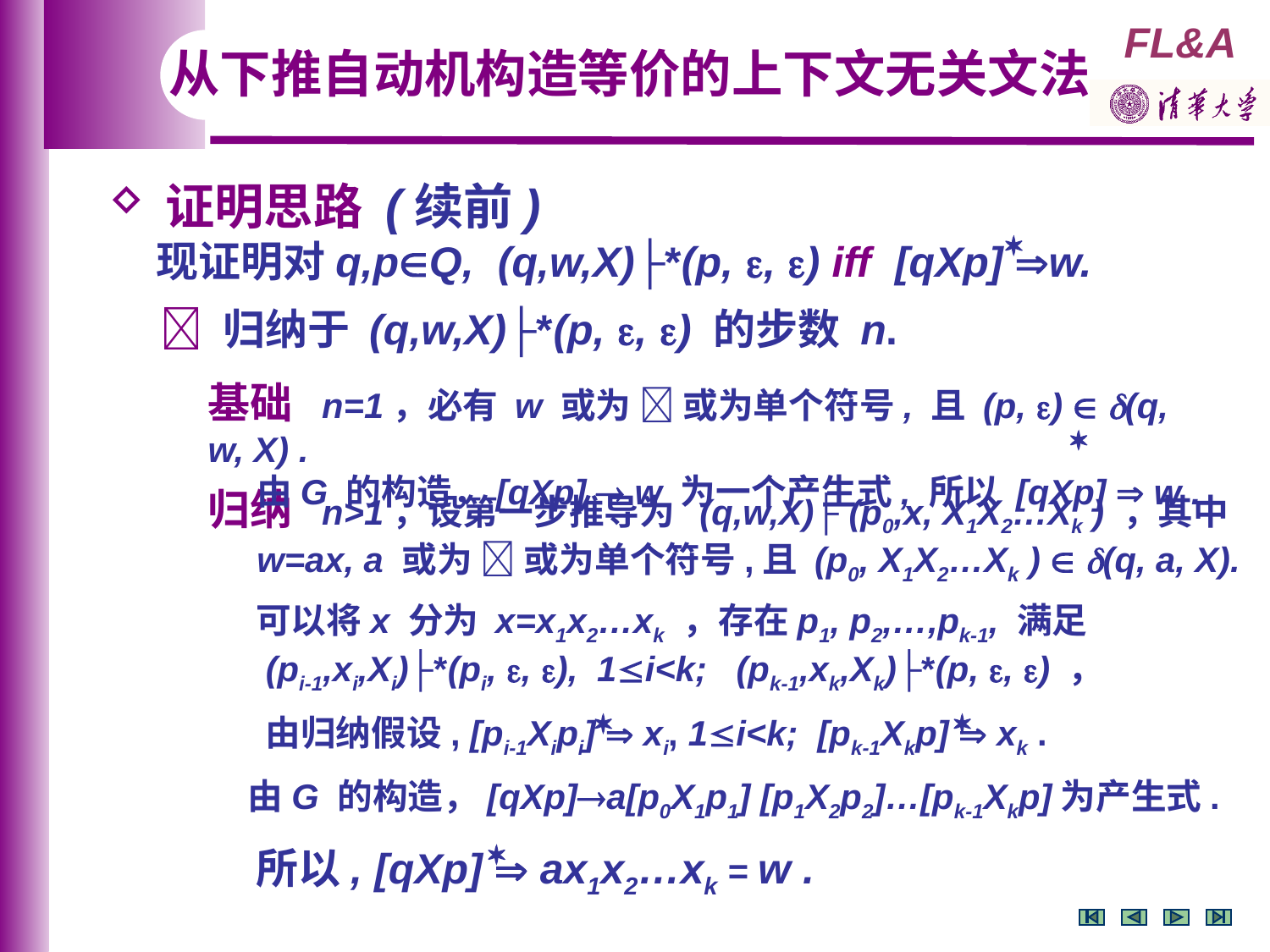

从下推自动机构造等价的上下文无关文法
 证明思路 (续前)
    现证明对q,p∈Q,  (q,w,X)├*(p, ε, ε) iff  [qXp] ⇒w.
∗
⇒ 归纳于 (q,w,X)├*(p, ε, ε) 的步数 n.
基础  n=1，必有 w 或为 ε 或为单个符号, 且 (p, ε) ∈ δ(q, w, X) .
     由G 的构造，[qXp] → w 为一个产生式, 所以 [qXp] ⇒ w .
∗
归纳  n>1，设第一步推导为  (q,w,X)├ (p0,x, X1X2…Xk ) ，其中
     w=ax, a 或为 ε 或为单个符号,且 (p0, X1X2…Xk ) ∈ δ(q, a, X).
可以将x 分为 x=x1x2…xk ，存在p1, p2,…,pk-1, 满足
 (pi-1,xi,Xi)├*(pi, ε, ε),  1≤i<k;   (pk-1,xk,Xk)├*(p, ε, ε) ，
∗
∗
由归纳假设, [pi-1Xipi] ⇒ xi, 1≤i<k;  [pk-1Xkp] ⇒ xk .
由G 的构造，[qXp]→a[p0X1p1] [p1X2p2]…[pk-1Xkp]为产生式.
∗
所以, [qXp] ⇒ ax1x2…xk = w .